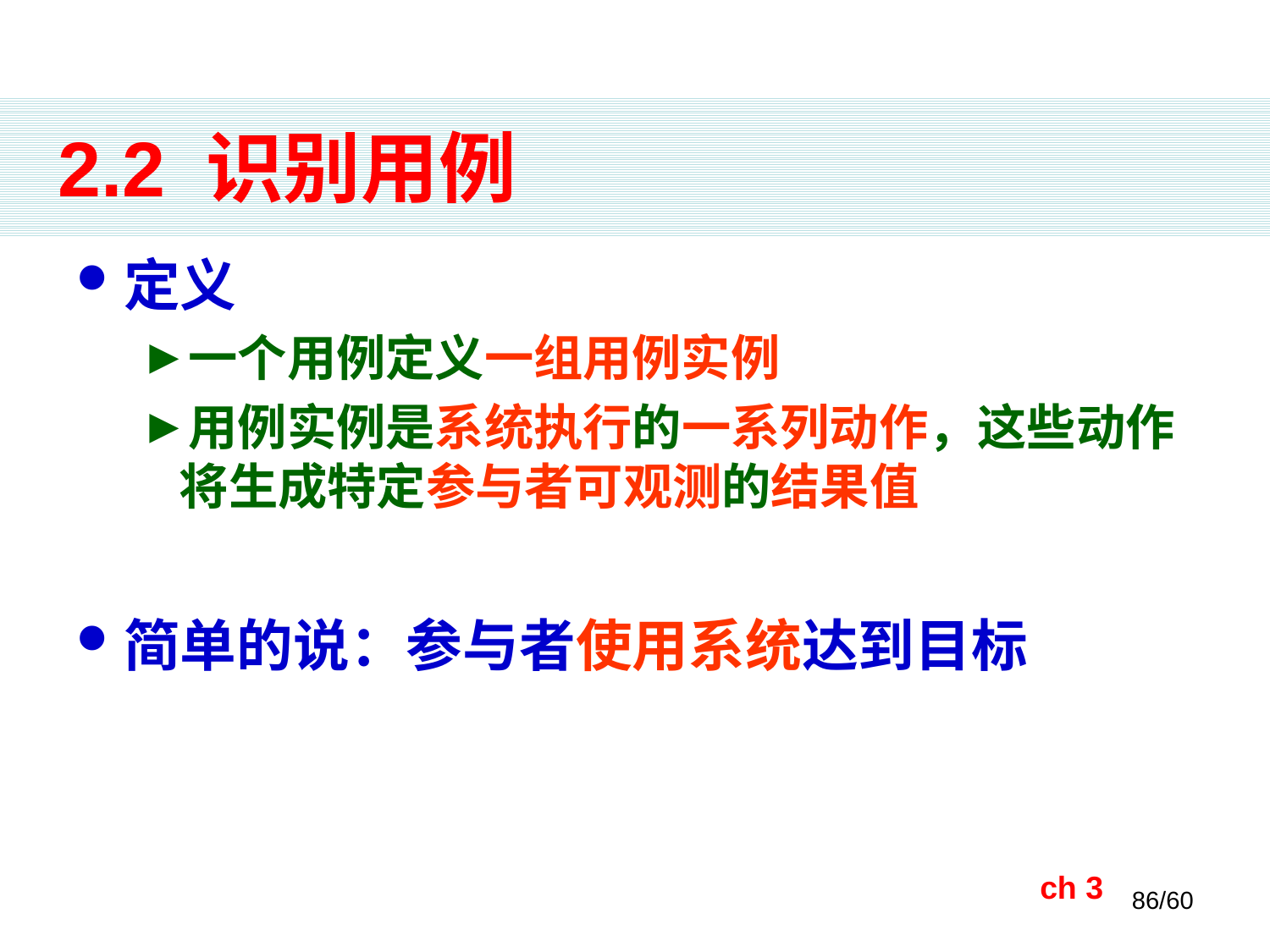

# 2.2 识别用例
定义
一个用例定义一组用例实例
用例实例是系统执行的一系列动作，这些动作将生成特定参与者可观测的结果值

简单的说：参与者使用系统达到目标
ch 3
86/60